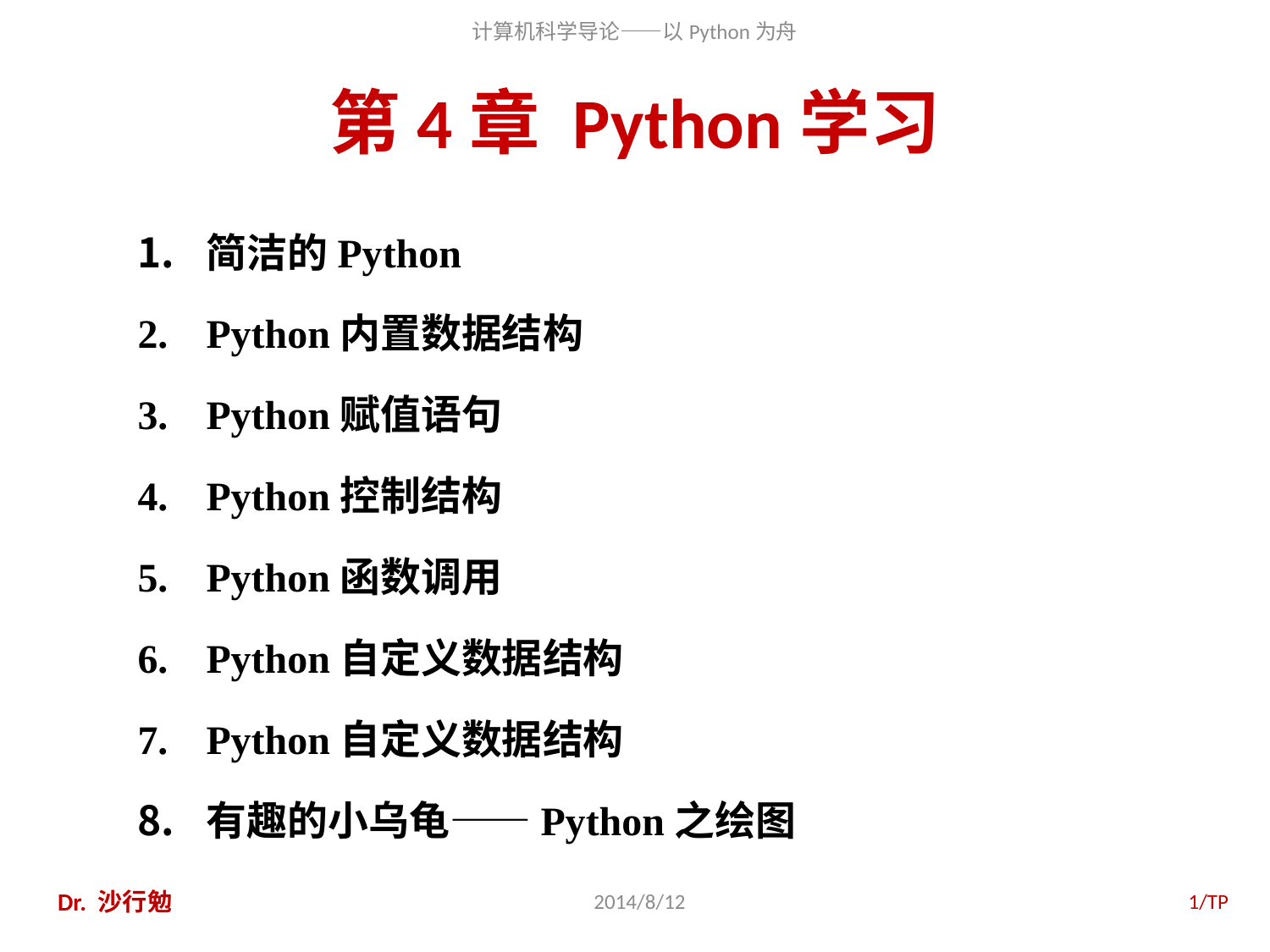

# 第4章 Python学习
简洁的Python
Python内置数据结构
Python赋值语句
Python控制结构
Python函数调用
Python自定义数据结构
Python自定义数据结构
有趣的小乌龟——Python之绘图
Dr. 沙行勉
2014/8/12
1/TP